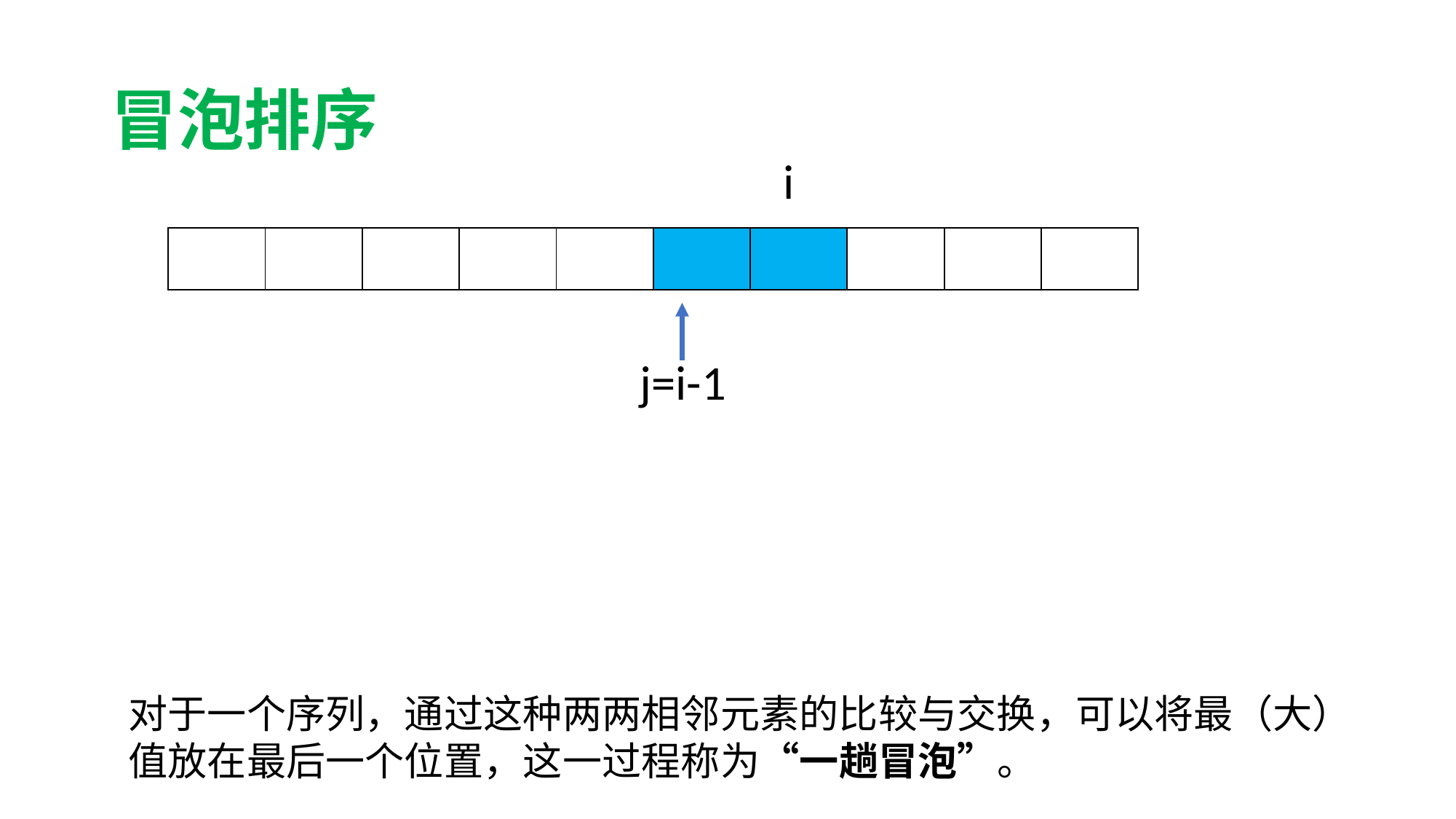

# 冒泡排序
i
|  |  |  |  |  |  |  |  |  |  |
| --- | --- | --- | --- | --- | --- | --- | --- | --- | --- |
j=i-1
对于一个序列，通过这种两两相邻元素的比较与交换，可以将最（大）值放在最后一个位置，这一过程称为“一趟冒泡”。